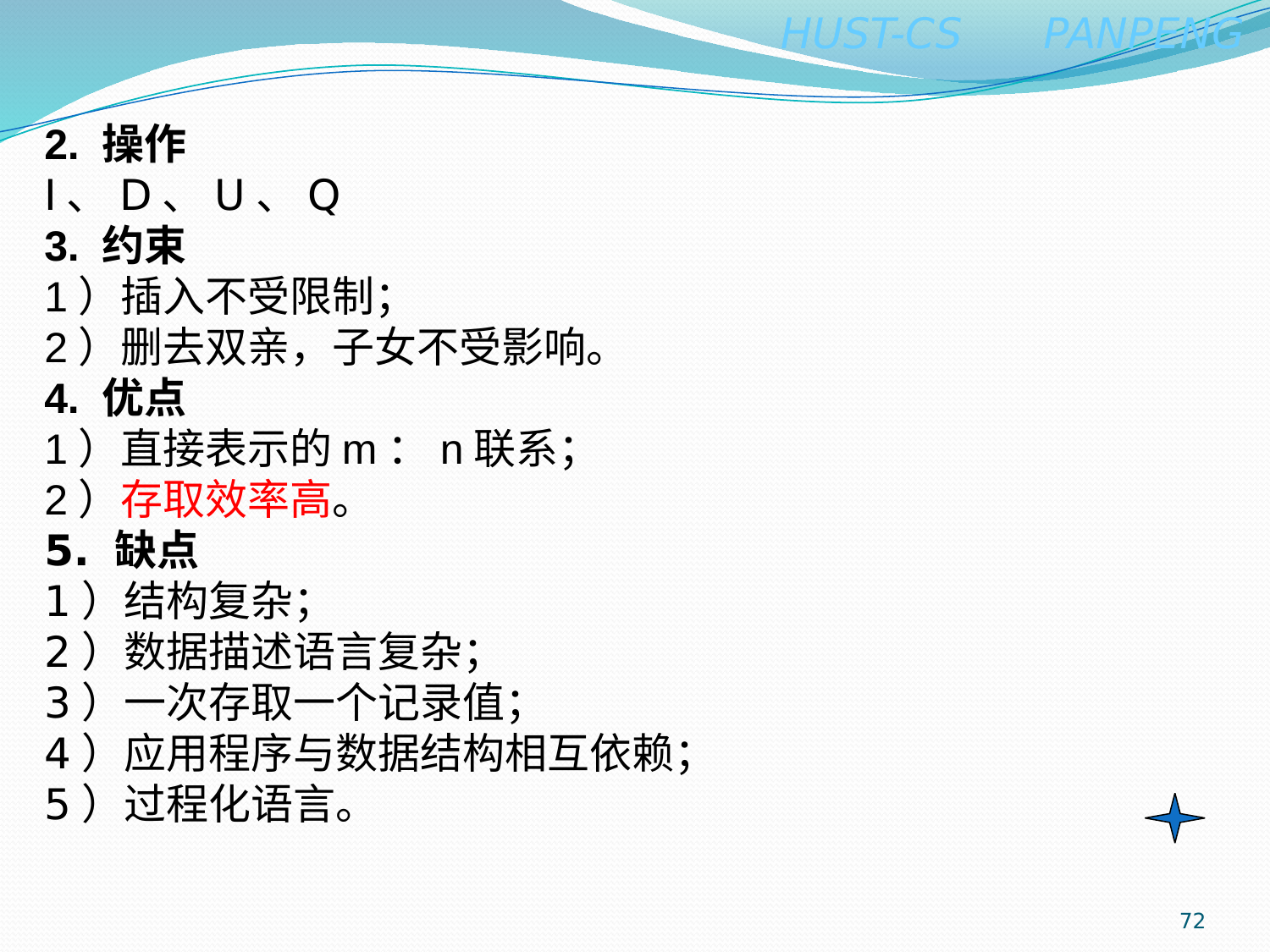

2. 操作
I、D、U、Q
3. 约束
1）插入不受限制；
2）删去双亲，子女不受影响。
4. 优点
1）直接表示的m：n联系；
2）存取效率高。
5. 缺点
1）结构复杂；
2）数据描述语言复杂；
3）一次存取一个记录值；
4）应用程序与数据结构相互依赖；
5）过程化语言。

72